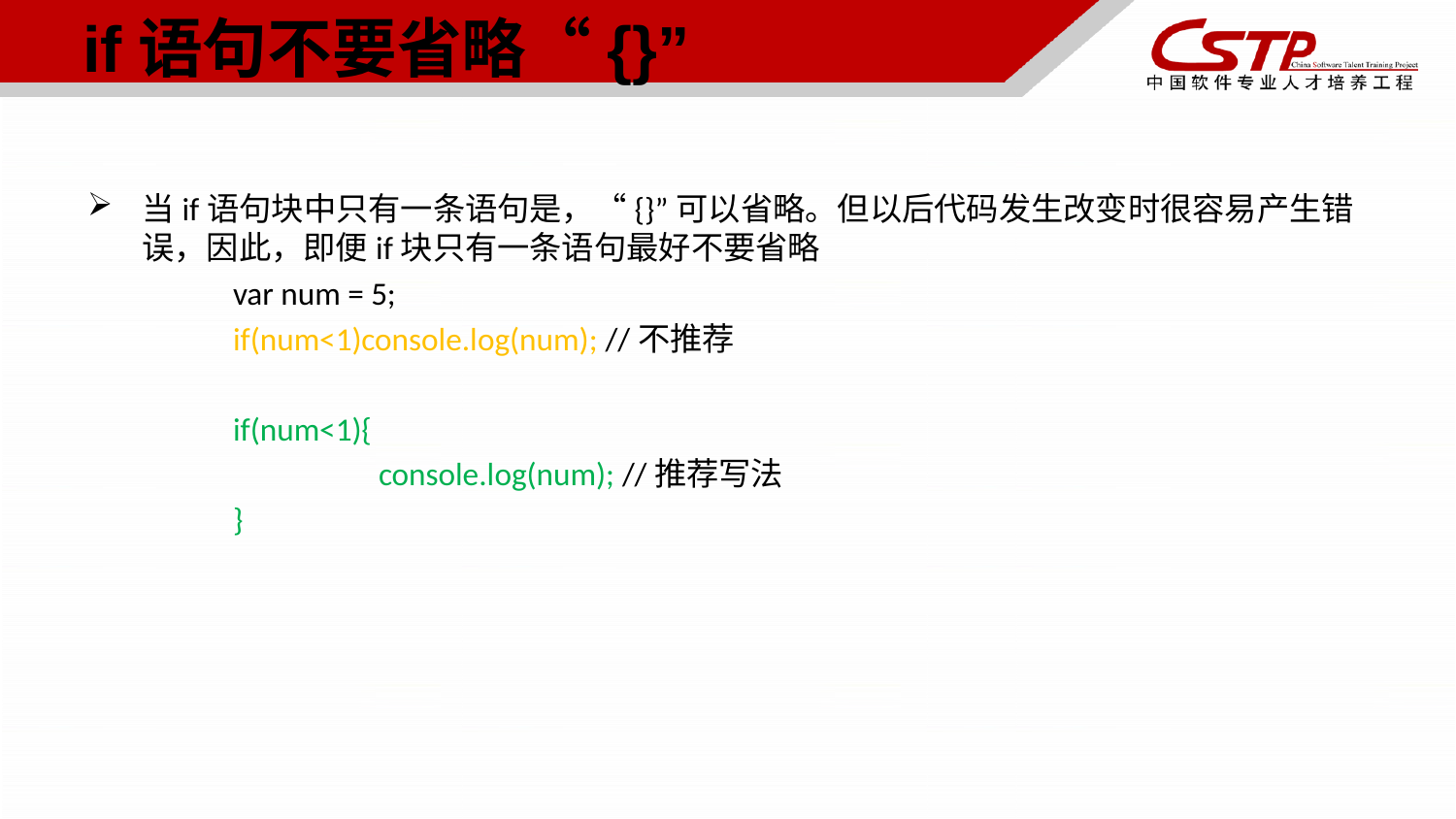

# if语句不要省略“{}”

当if语句块中只有一条语句是，“{}”可以省略。但以后代码发生改变时很容易产生错误，因此，即便if块只有一条语句最好不要省略
	var num = 5;
	if(num<1)console.log(num); //不推荐

	if(num<1){
		console.log(num); //推荐写法
	}